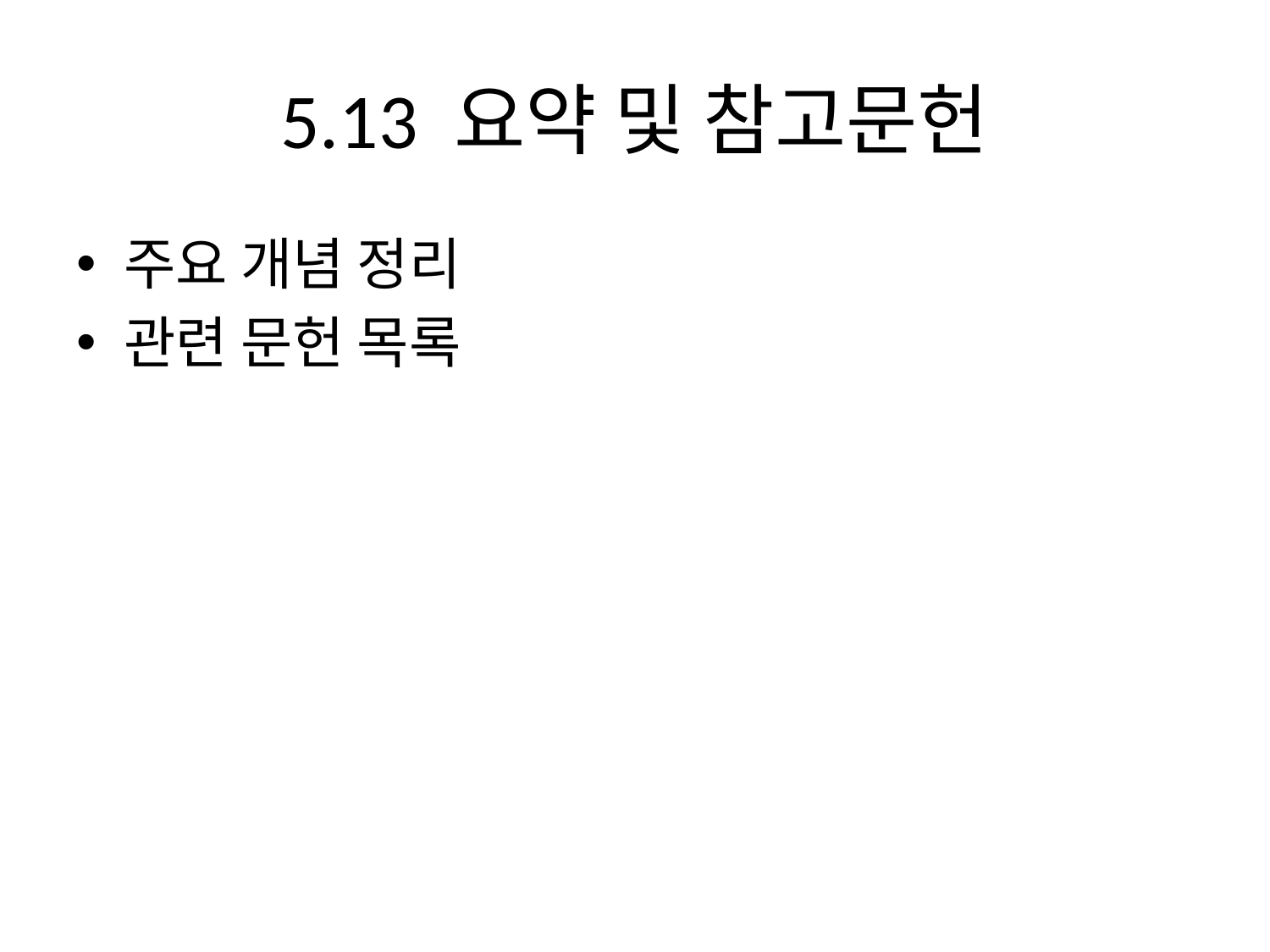

# 5.13 요약 및 참고문헌
주요 개념 정리
관련 문헌 목록